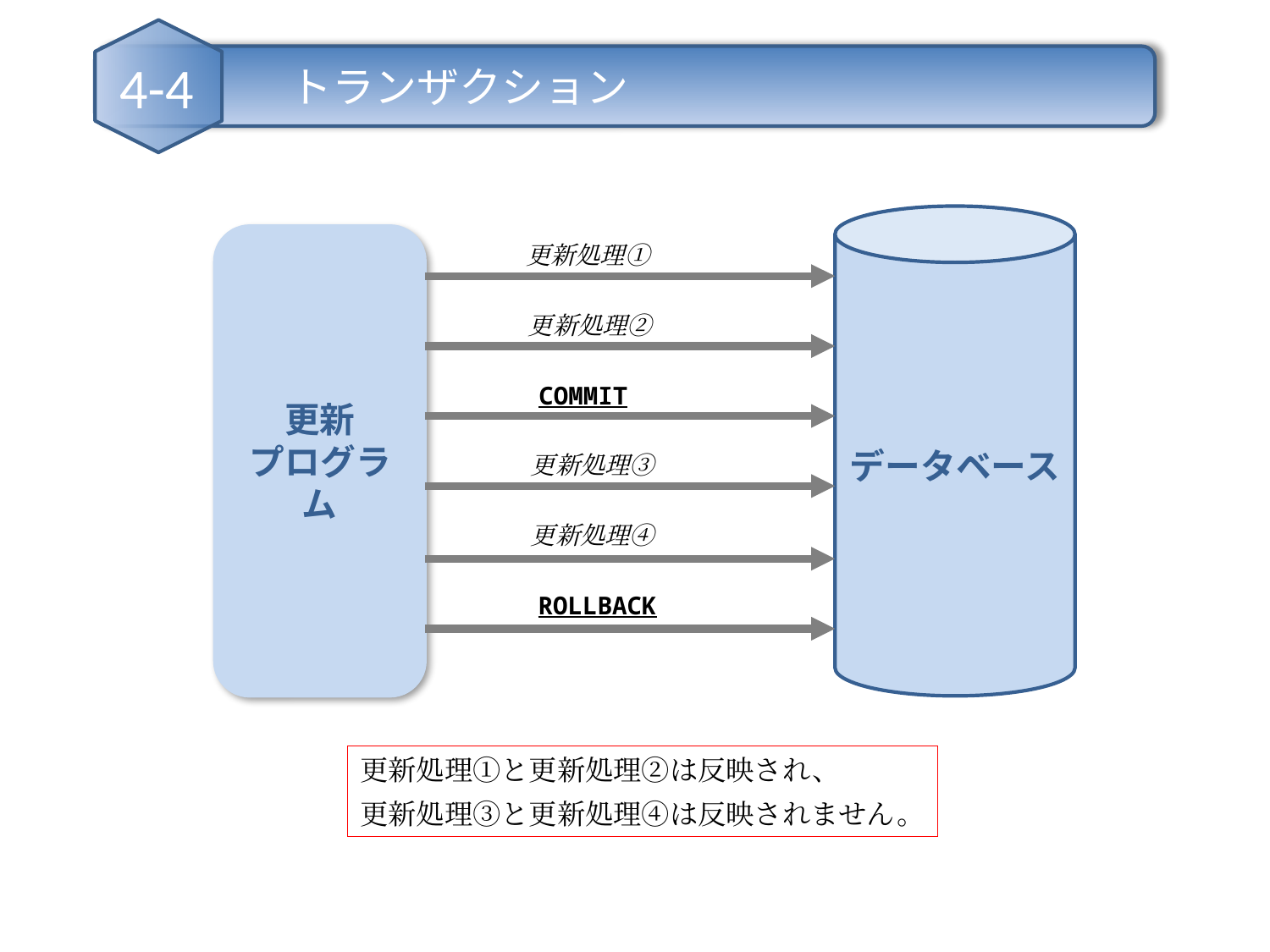

トランザクション
4-4
データベース
更新
プログラム
更新処理①
更新処理②
COMMIT
更新処理③
更新処理④
ROLLBACK
更新処理①と更新処理②は反映され、
更新処理③と更新処理④は反映されません。